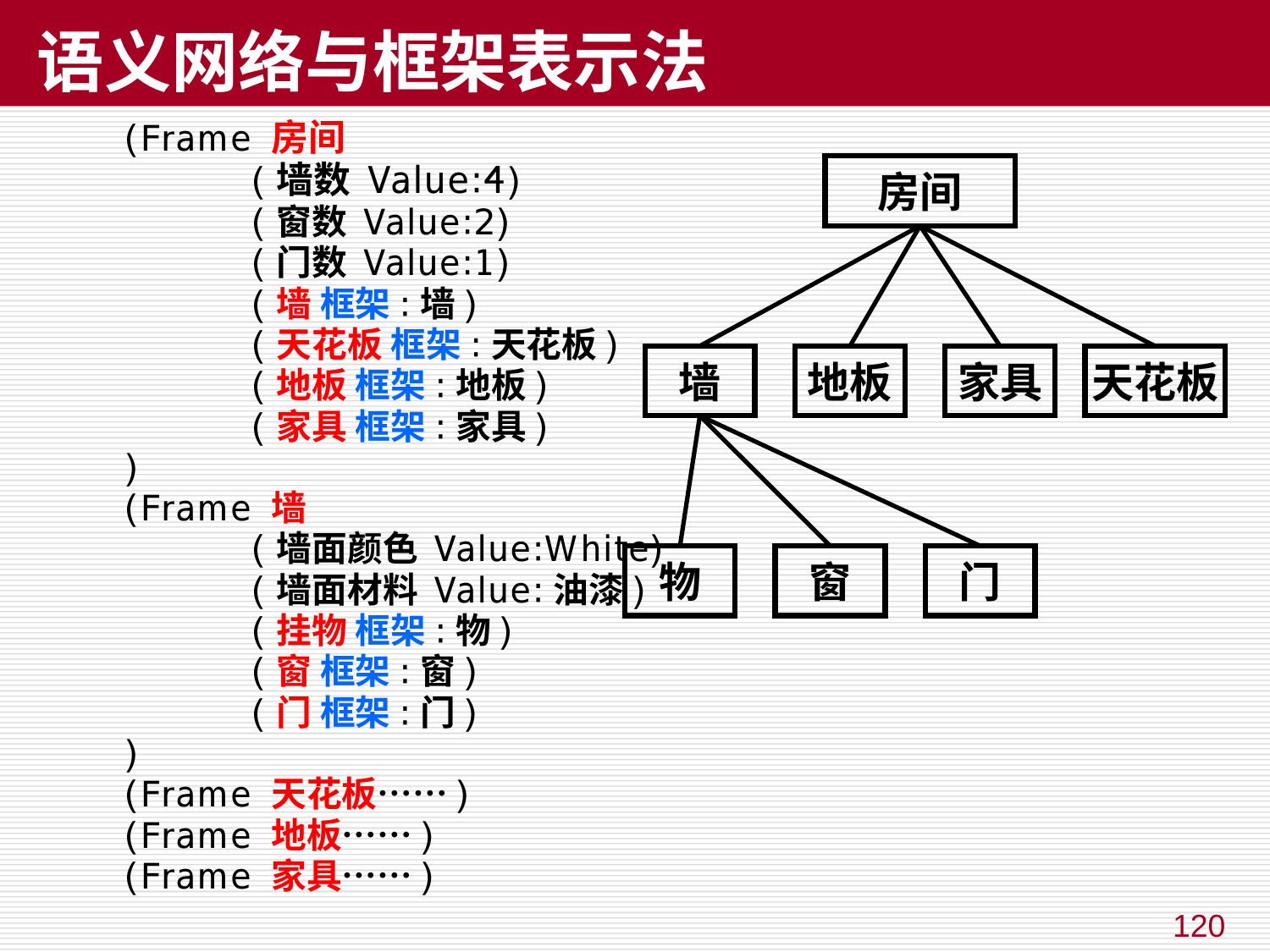

# 语义网络与框架表示法
	(Frame 房间
		(墙数 Value:4)
		(窗数 Value:2)
		(门数 Value:1)
		(墙 框架:墙)
		(天花板 框架:天花板)
		(地板 框架:地板)
		(家具 框架:家具)
	)
	(Frame 墙
		(墙面颜色 Value:White)
		(墙面材料 Value:油漆)
		(挂物 框架:物)
		(窗 框架:窗)
		(门 框架:门)
	)
	(Frame 天花板……)
	(Frame 地板……)
	(Frame 家具……)
房间
墙
地板
家具
天花板
物
窗
门
120